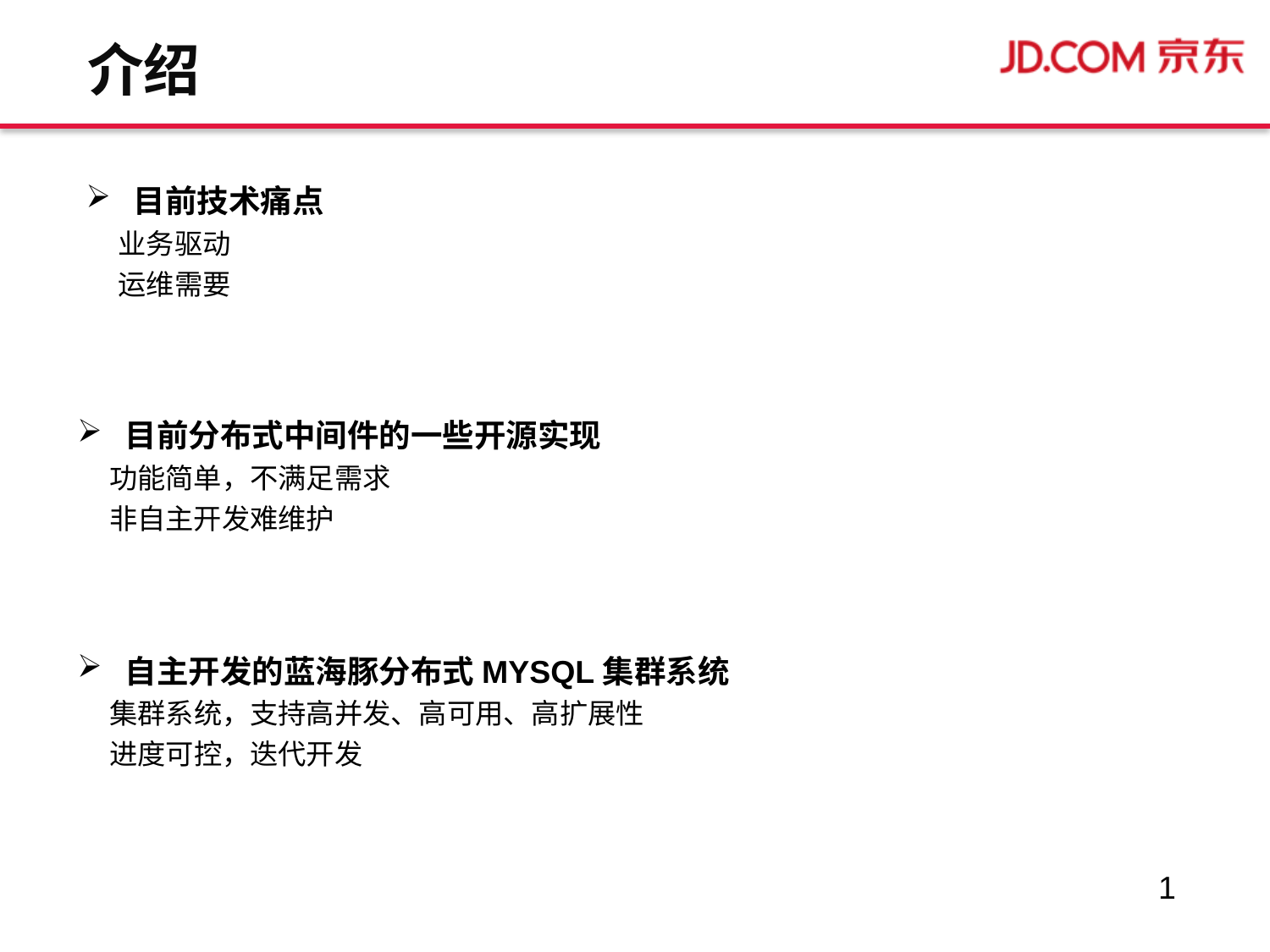

介绍
目前技术痛点
    业务驱动
    运维需要

目前分布式中间件的一些开源实现
    功能简单，不满足需求
    非自主开发难维护
自主开发的蓝海豚分布式MYSQL集群系统
    集群系统，支持高并发、高可用、高扩展性
    进度可控，迭代开发
1